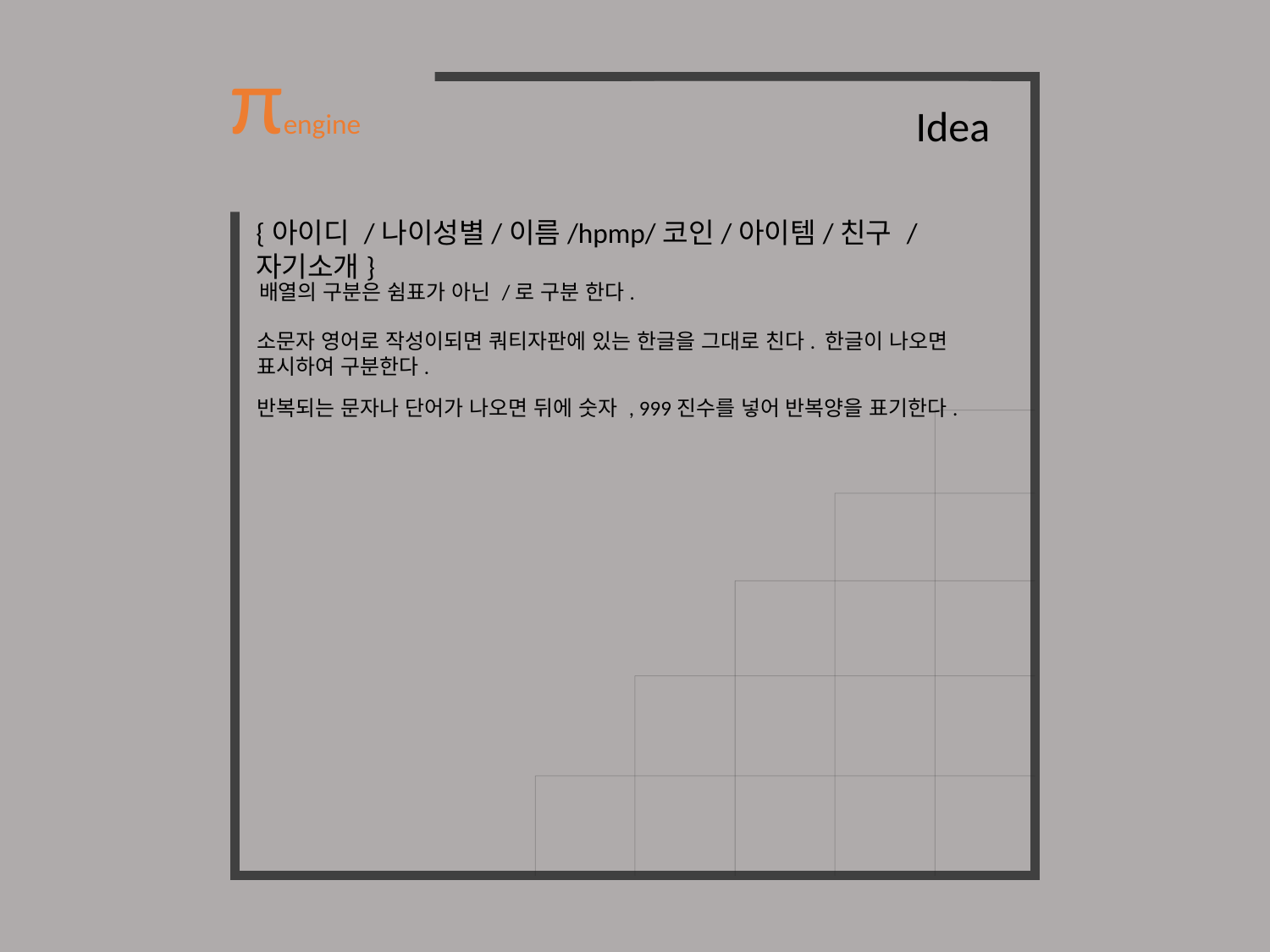

πengine

Idea
{아이디 /나이성별/이름/hpmp/코인/아이템/친구 /자기소개}
배열의 구분은 쉼표가 아닌 /로 구분 한다.
소문자 영어로 작성이되면 쿼티자판에 있는 한글을 그대로 친다. 한글이 나오면 표시하여 구분한다.
반복되는 문자나 단어가 나오면 뒤에 숫자 , 999진수를 넣어 반복양을 표기한다.